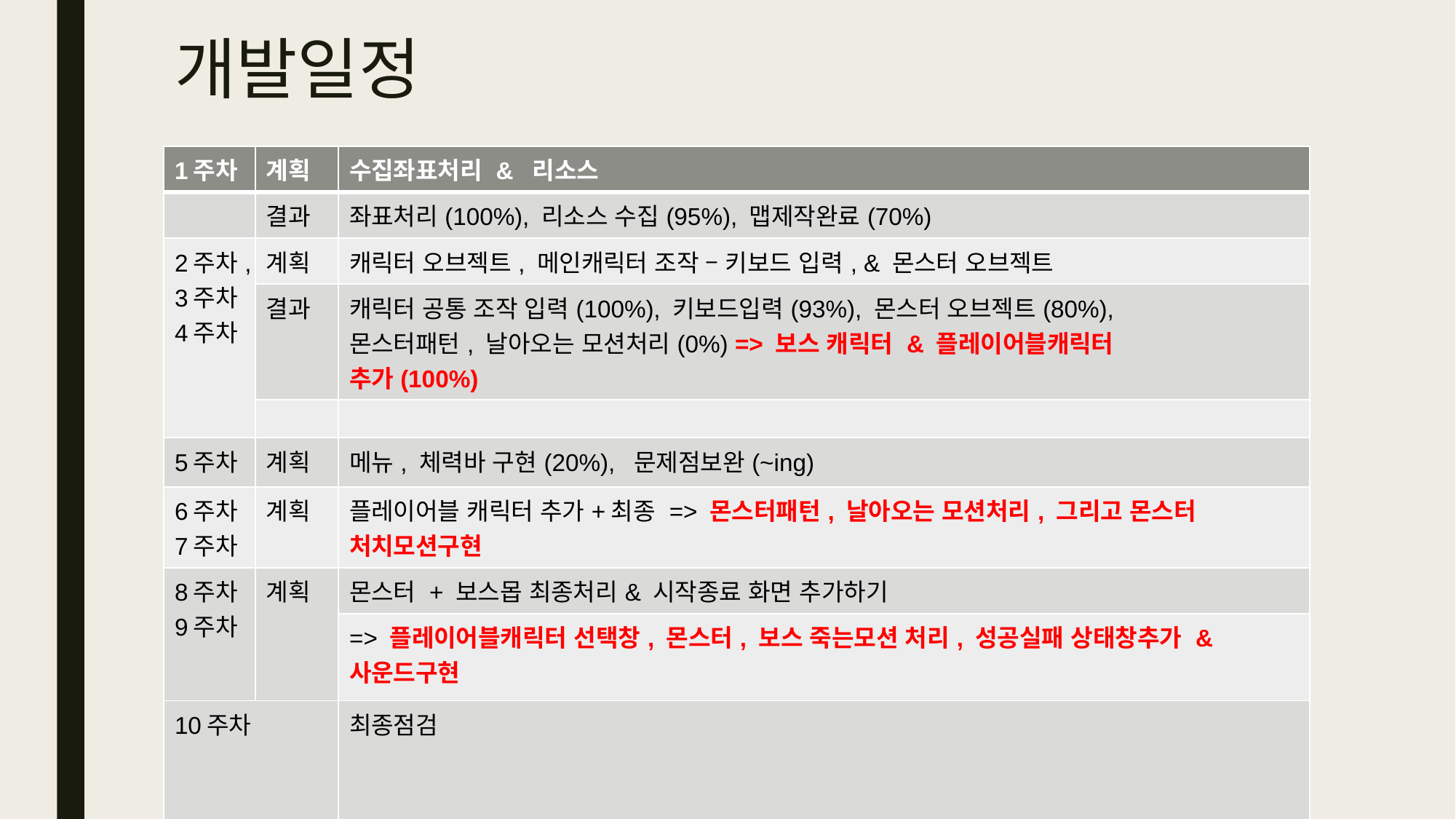

# 개발일정
| 1주차 | 계획 | 수집좌표처리 & 리소스 |
| --- | --- | --- |
|  | 결과 | 좌표처리(100%), 리소스 수집(95%), 맵제작완료(70%) |
| 2주차, 3주차 4주차 | 계획 | 캐릭터 오브젝트, 메인캐릭터 조작 – 키보드 입력, & 몬스터 오브젝트 |
|  | 결과 | 캐릭터 공통 조작 입력(100%), 키보드입력(93%), 몬스터 오브젝트(80%), 몬스터패턴, 날아오는 모션처리(0%) => 보스 캐릭터 & 플레이어블캐릭터 추가(100%) |
|  |  |  |
| 5주차 | 계획 | 메뉴, 체력바 구현(20%), 문제점보완(~ing) |
| 6주차 7주차 | 계획 | 플레이어블 캐릭터 추가+최종 => 몬스터패턴, 날아오는 모션처리, 그리고 몬스터 처치모션구현 |
| 8주차 9주차 | 계획 | 몬스터 + 보스몹 최종처리& 시작종료 화면 추가하기 |
|  |  | => 플레이어블캐릭터 선택창, 몬스터, 보스 죽는모션 처리, 성공실패 상태창추가 & 사운드구현 |
| 10주차 |  | 최종점검 |